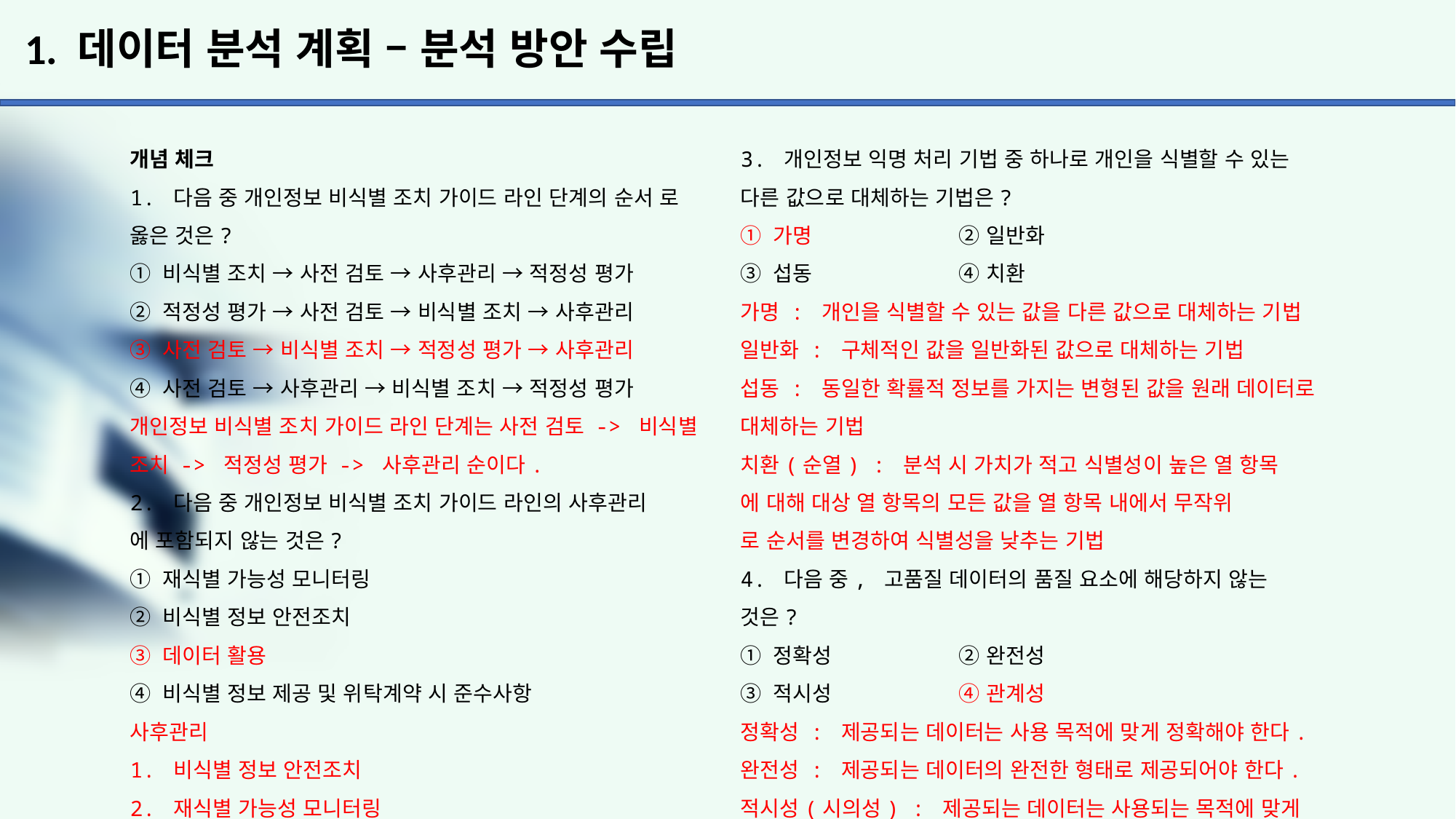

# 1. 데이터 분석 계획 – 분석 방안 수립
개념 체크
1. 다음 중 개인정보 비식별 조치 가이드 라인 단계의 순서 로 옳은 것은?
① 비식별 조치 → 사전 검토 → 사후관리 → 적정성 평가
② 적정성 평가 → 사전 검토 → 비식별 조치 → 사후관리
③ 사전 검토 → 비식별 조치 → 적정성 평가 → 사후관리
④ 사전 검토 → 사후관리 → 비식별 조치 → 적정성 평가
개인정보 비식별 조치 가이드 라인 단계는 사전 검토 -> 비식별 조치 -> 적정성 평가 -> 사후관리 순이다.
2. 다음 중 개인정보 비식별 조치 가이드 라인의 사후관리
에 포함되지 않는 것은?
① 재식별 가능성 모니터링
② 비식별 정보 안전조치
③ 데이터 활용
④ 비식별 정보 제공 및 위탁계약 시 준수사항
사후관리
1. 비식별 정보 안전조치
2. 재식별 가능성 모니터링
3. 비식별 정보 제공 및 위탁계약 시 준수사항
4. 재식별 조치요령
3. 개인정보 익명 처리 기법 중 하나로 개인을 식별할 수 있는 다른 값으로 대체하는 기법은?
① 가명  		② 일반화
③ 섭동 		④ 치환
가명 : 개인을 식별할 수 있는 값을 다른 값으로 대체하는 기법
일반화 : 구체적인 값을 일반화된 값으로 대체하는 기법
섭동 : 동일한 확률적 정보를 가지는 변형된 값을 원래 데이터로 대체하는 기법
치환(순열) : 분석 시 가치가 적고 식별성이 높은 열 항목
에 대해 대상 열 항목의 모든 값을 열 항목 내에서 무작위
로 순서를 변경하여 식별성을 낮추는 기법
4. 다음 중, 고품질 데이터의 품질 요소에 해당하지 않는
것은?
① 정확성		② 완전성
③ 적시성		④ 관계성
정확성 : 제공되는 데이터는 사용 목적에 맞게 정확해야 한다.
완전성 : 제공되는 데이터의 완전한 형태로 제공되어야 한다.
적시성(시의성) : 제공되는 데이터는 사용되는 목적에 맞게 활용 시점이 자유로워야 한다.
일관성 : 데이터 사용 목적에 따라 일관된 데이터 활용 기준이 제시되어야 한다.